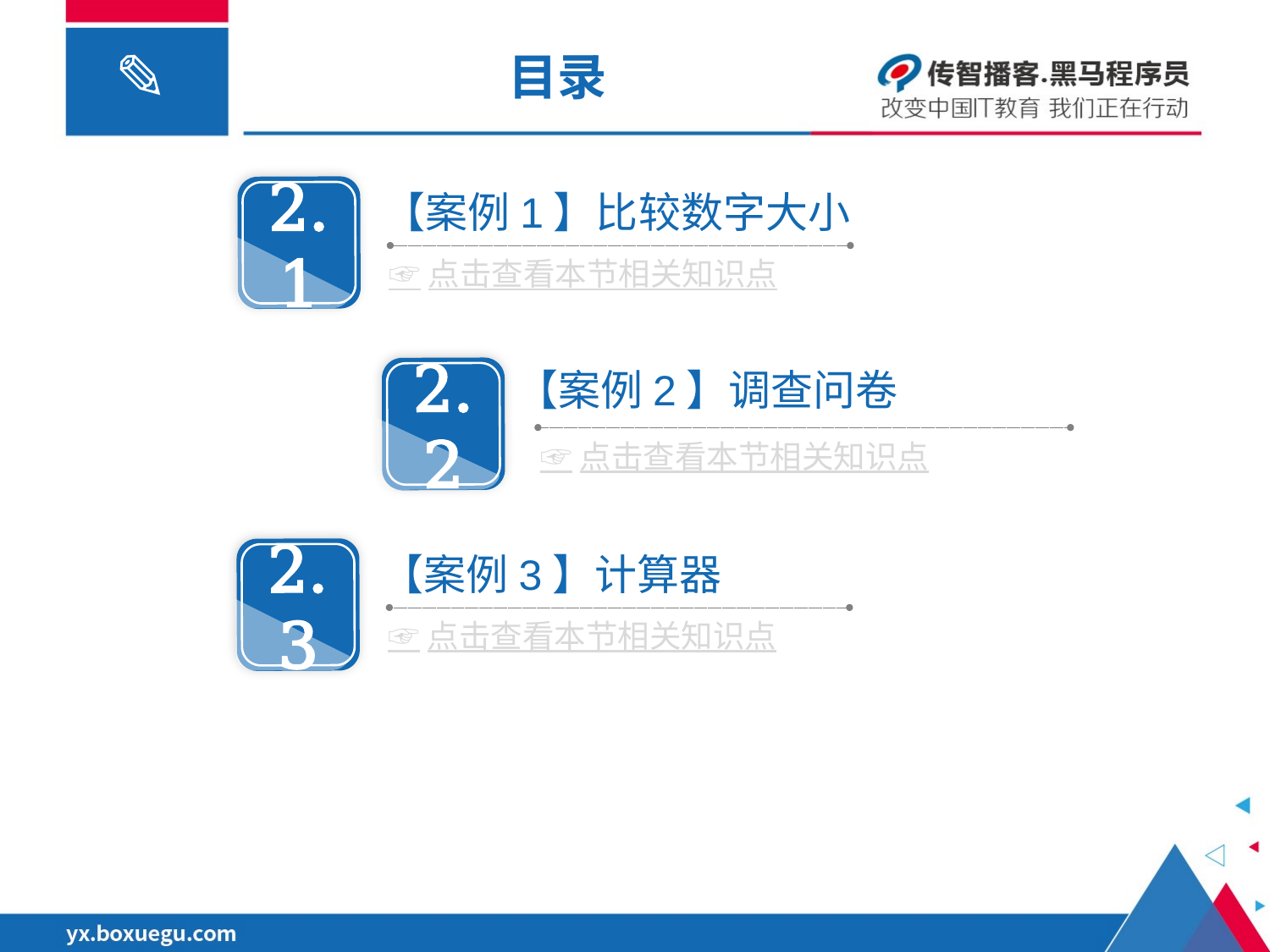

# 目录
2.1

【案例1】比较数字大小
☞点击查看本节相关知识点
2.2

【案例2】调查问卷
☞点击查看本节相关知识点
2.3

【案例3】计算器
☞点击查看本节相关知识点